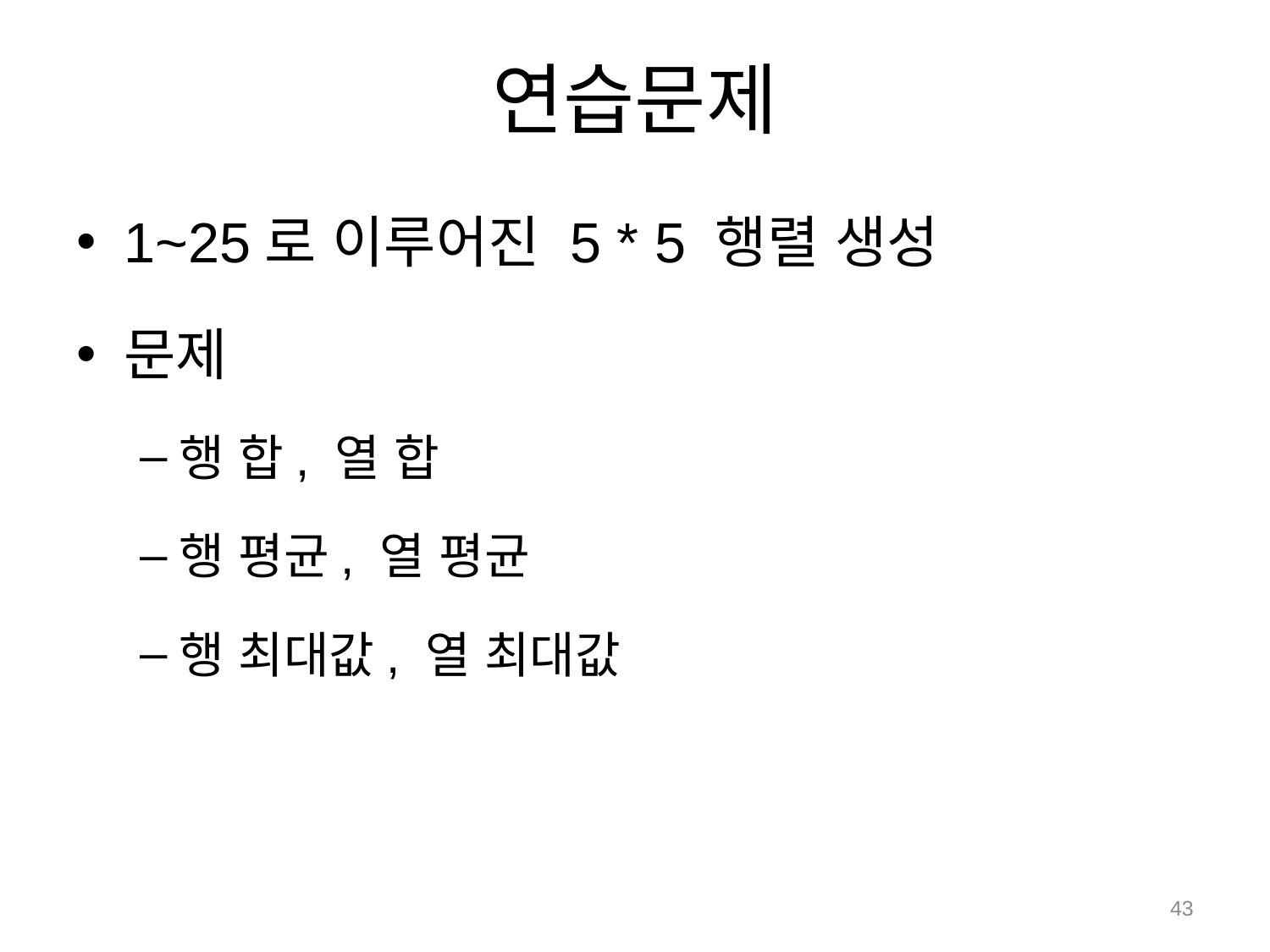

# 연습문제
1~25로 이루어진 5 * 5 행렬 생성
문제
행 합, 열 합
행 평균, 열 평균
행 최대값, 열 최대값
43